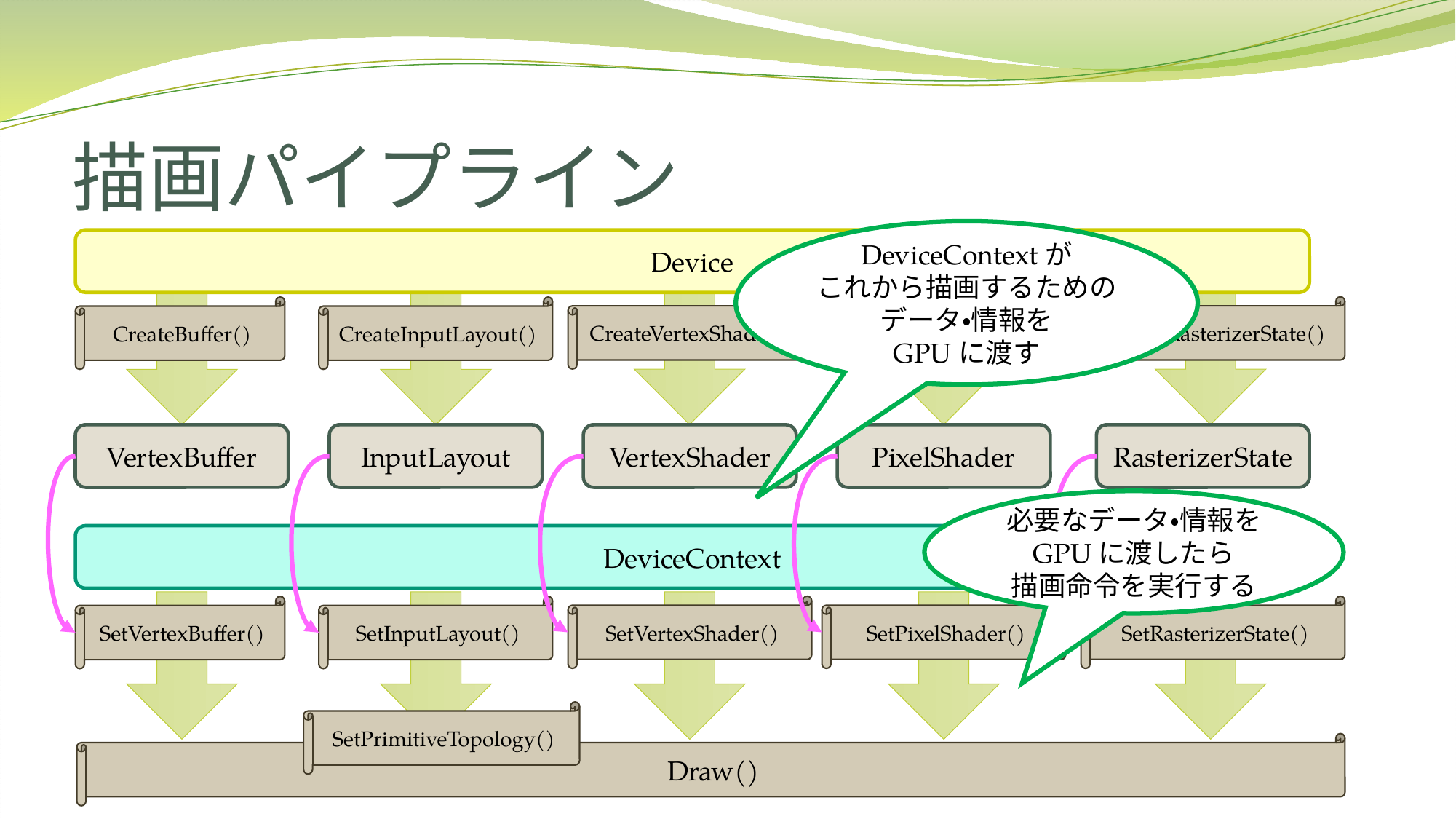

# 描画パイプライン
DeviceContextが
これから描画するための
データ・情報を
GPUに渡す
Device
CreateVertexShader()
CreatePixelShader()
CreateRasterizerState()
CreateBuffer()
CreateInputLayout()

VertexBuffer
InputLayout
VertexShader
PixelShader
RasterizerState
必要なデータ・情報を
GPUに渡したら
描画命令を実行する
DeviceContext
SetVertexShader()
SetPixelShader()
SetRasterizerState()
SetVertexBuffer()
SetInputLayout()

SetPrimitiveTopology()
Draw()